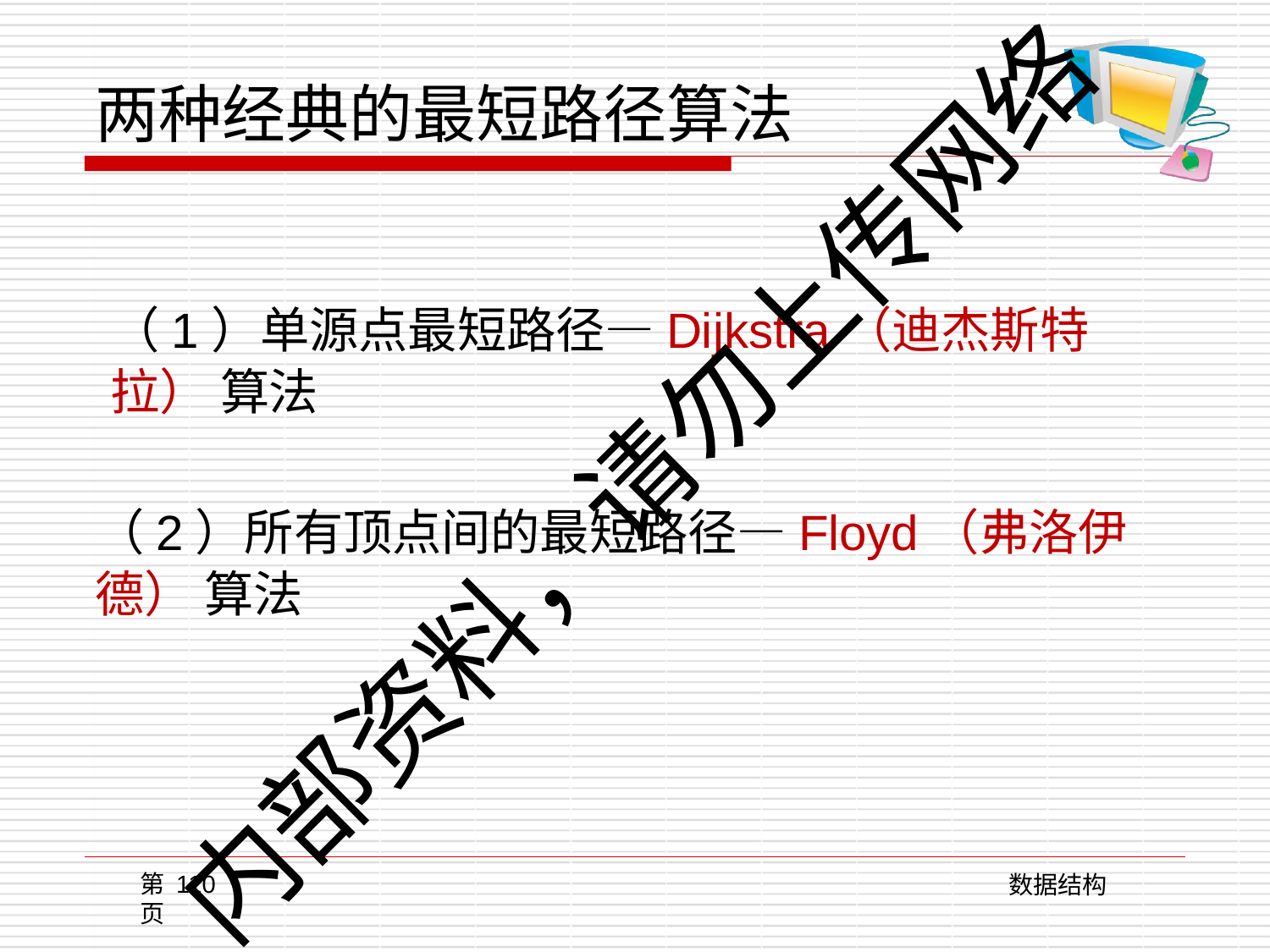

# 两种经典的最短路径算法

（1）单源点最短路径—Dijkstra（迪杰斯特拉） 算法

（2）所有顶点间的最短路径—Floyd（弗洛伊德） 算法
内部资料，请勿上传网络

第 110 页
数据结构